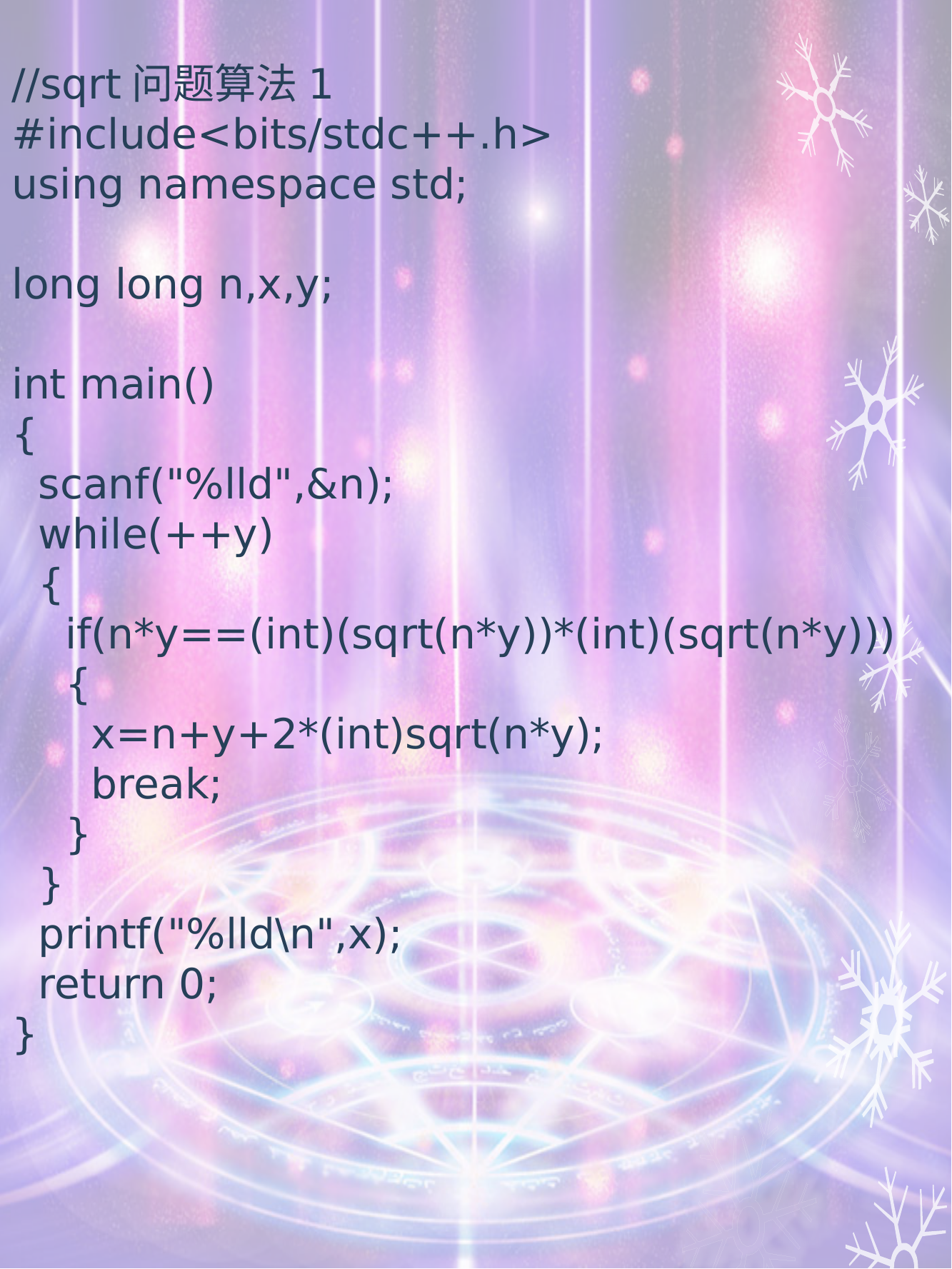

//sqrt问题算法1
#include<bits/stdc++.h>
using namespace std;

long long n,x,y;

int main()
{
  scanf("%lld",&n);
  while(++y)
  {
    if(n*y==(int)(sqrt(n*y))*(int)(sqrt(n*y)))
    {
      x=n+y+2*(int)sqrt(n*y);
      break;
    }
  }
  printf("%lld\n",x);
  return 0;
}